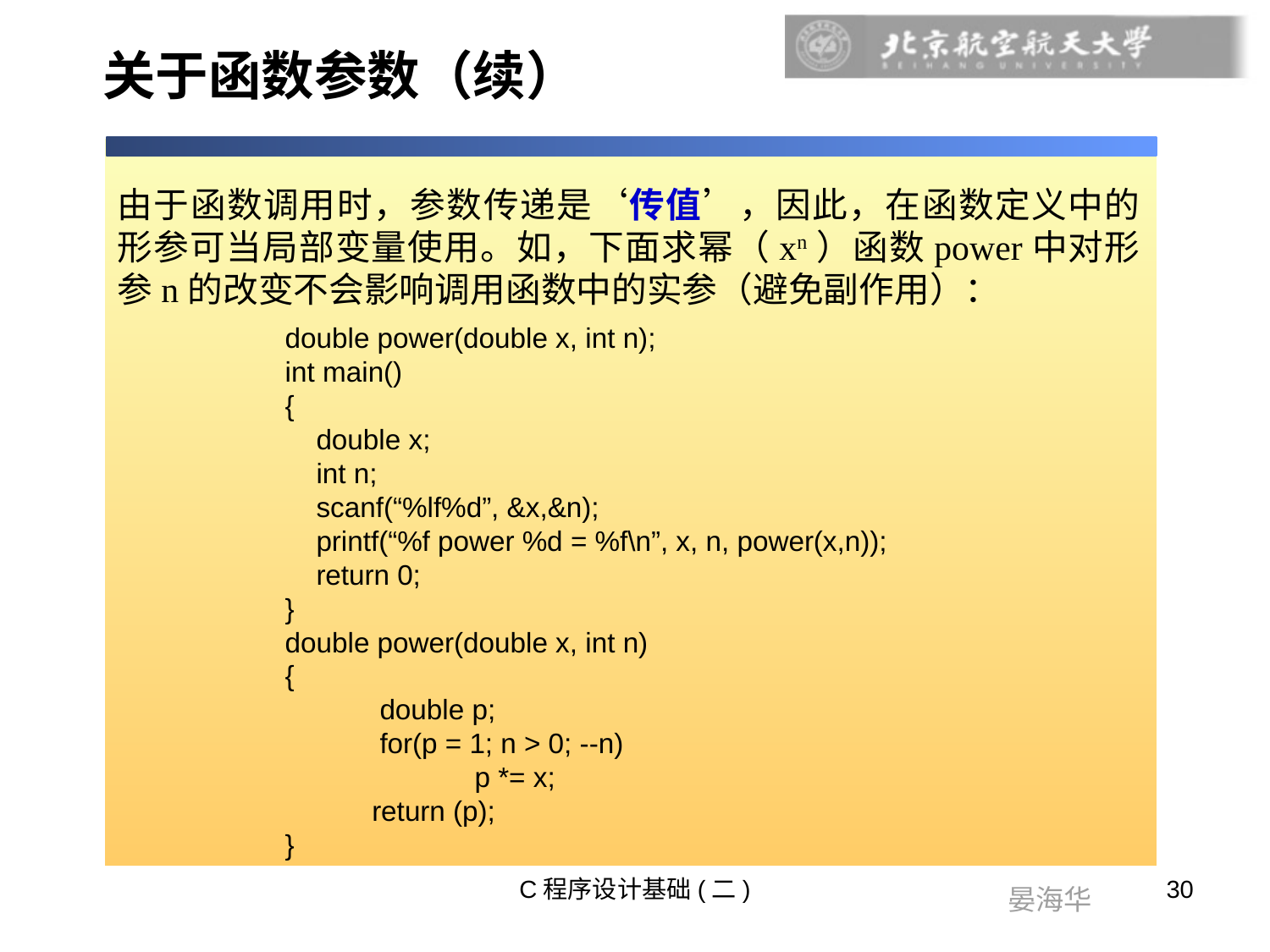

# 关于函数参数（续）
由于函数调用时，参数传递是‘传值’，因此，在函数定义中的形参可当局部变量使用。如，下面求幂（xn）函数power中对形参n的改变不会影响调用函数中的实参（避免副作用）：

double power(double x, int n);
int main()
{
    double x;
    int n;
    scanf(“%lf%d”, &x,&n);
    printf(“%f power %d = %f\n”, x, n, power(x,n));
    return 0;
}
double power(double x, int n)
{
    double p;
    for(p = 1; n > 0; --n)
        p *= x;
   return (p);
}
C程序设计基础(二)
30